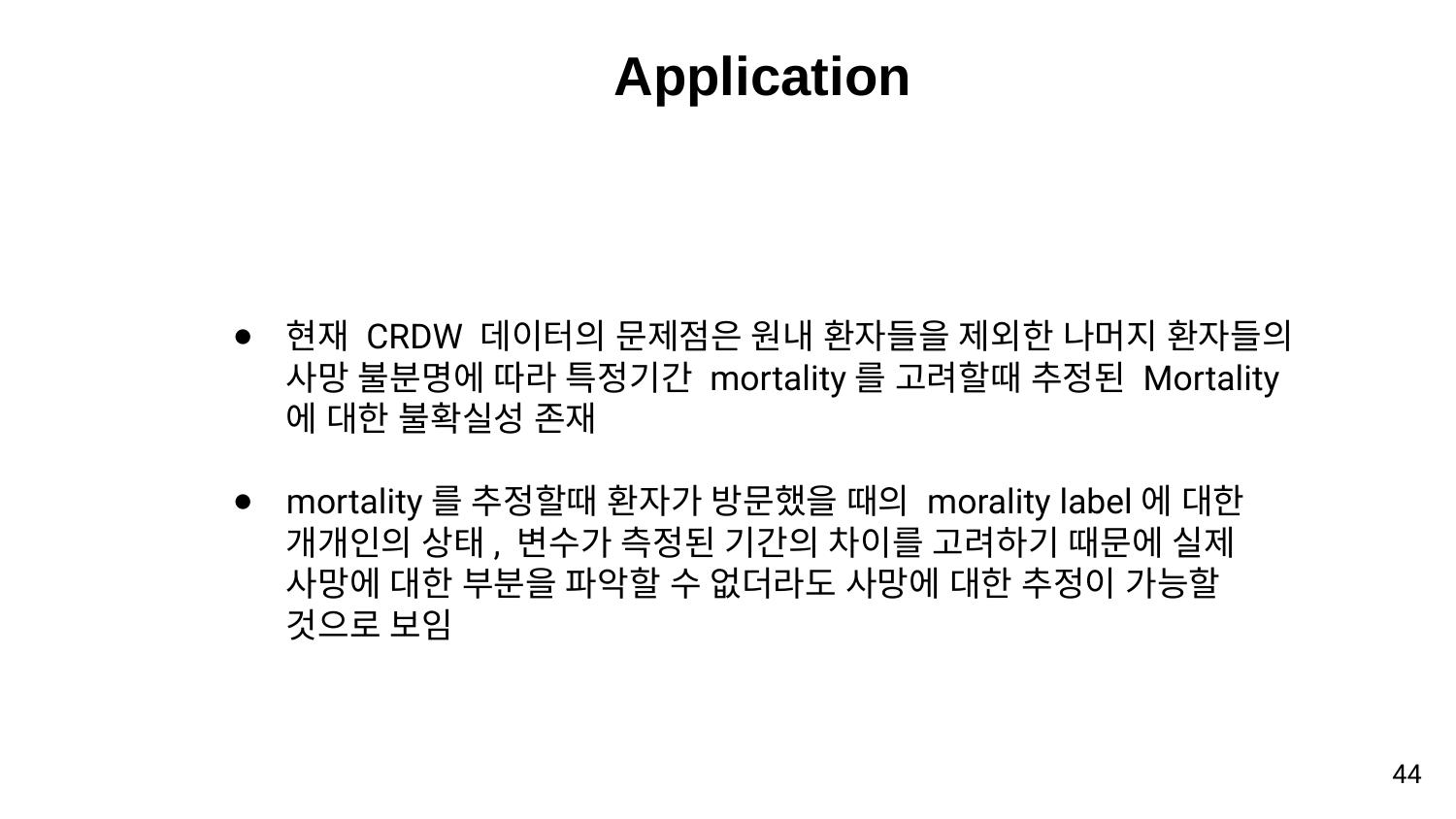

Application
현재 CRDW 데이터의 문제점은 원내 환자들을 제외한 나머지 환자들의 사망 불분명에 따라 특정기간 mortality를 고려할때 추정된 Mortality에 대한 불확실성 존재

mortality를 추정할때 환자가 방문했을 때의 morality label에 대한 개개인의 상태, 변수가 측정된 기간의 차이를 고려하기 때문에 실제 사망에 대한 부분을 파악할 수 없더라도 사망에 대한 추정이 가능할 것으로 보임
44